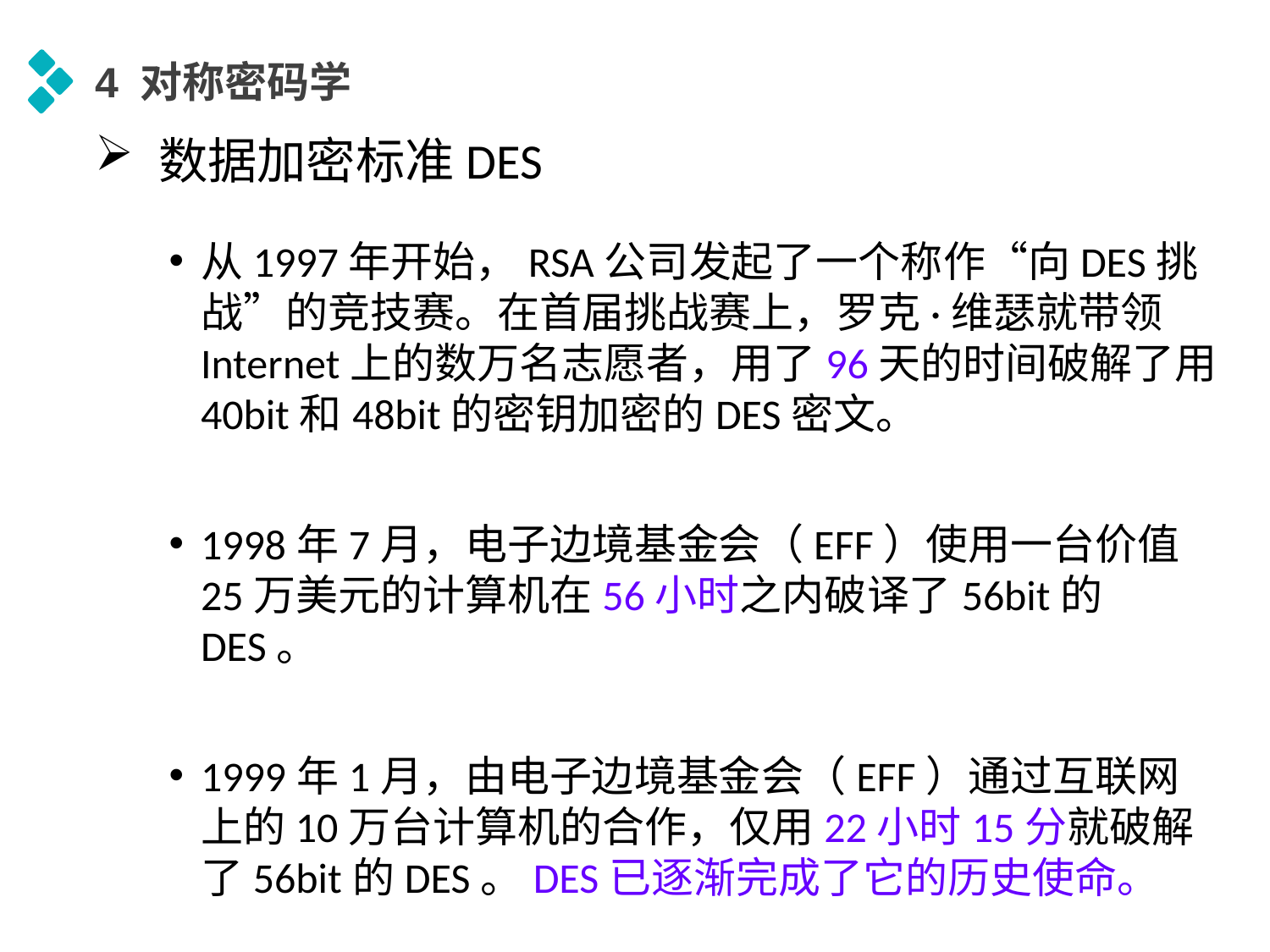

4 对称密码学

数据加密标准DES
从1997年开始，RSA公司发起了一个称作“向DES挑战”的竞技赛。在首届挑战赛上，罗克·维瑟就带领Internet上的数万名志愿者，用了96天的时间破解了用40bit和48bit的密钥加密的DES密文。

1998年7月，电子边境基金会（EFF）使用一台价值25万美元的计算机在56小时之内破译了56bit的DES。

1999年1月，由电子边境基金会（EFF）通过互联网上的10万台计算机的合作，仅用22小时15分就破解了56bit的DES。DES已逐渐完成了它的历史使命。